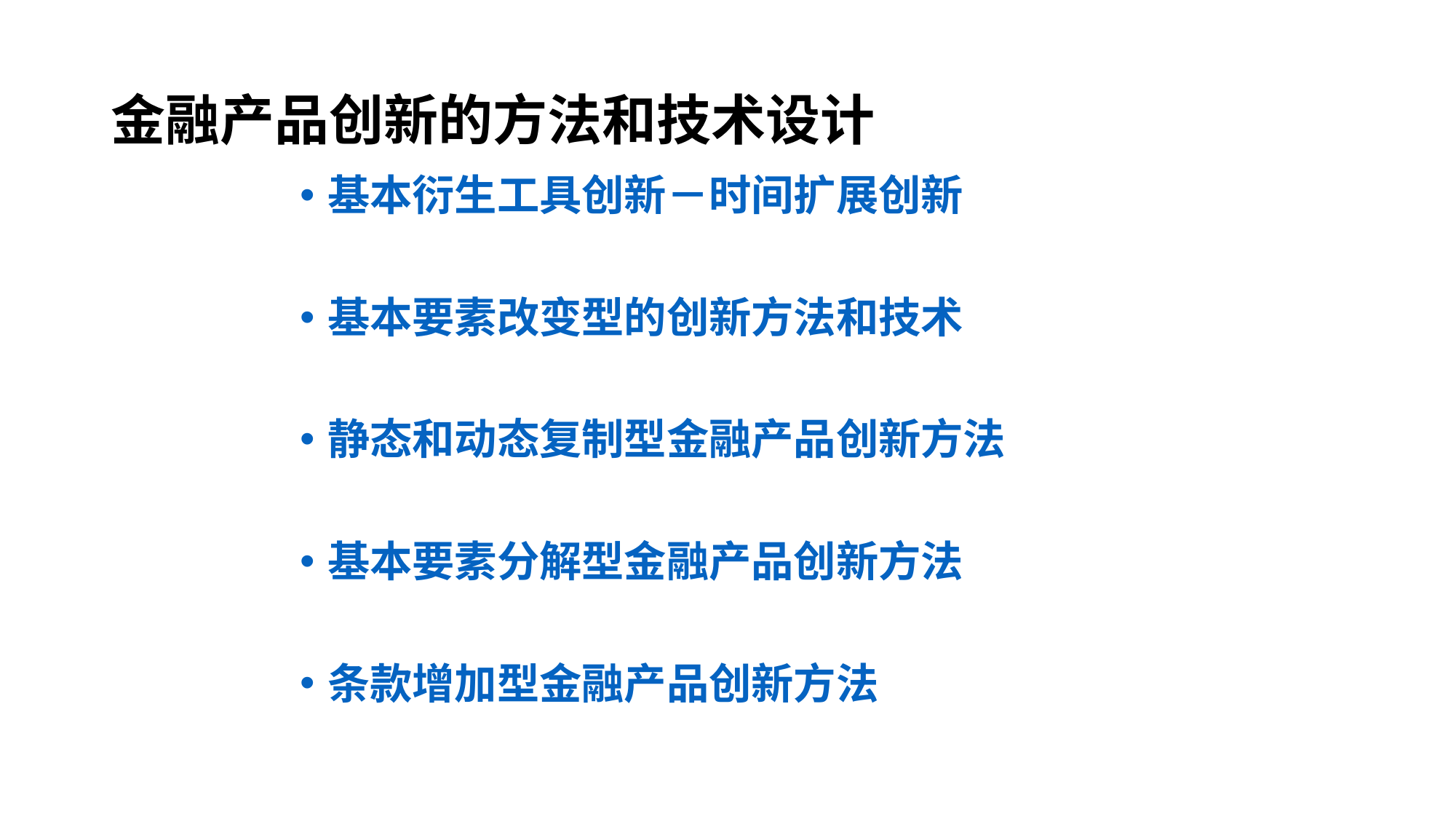

金融产品创新的方法和技术设计
基本衍生工具创新－时间扩展创新

基本要素改变型的创新方法和技术

静态和动态复制型金融产品创新方法

基本要素分解型金融产品创新方法

条款增加型金融产品创新方法